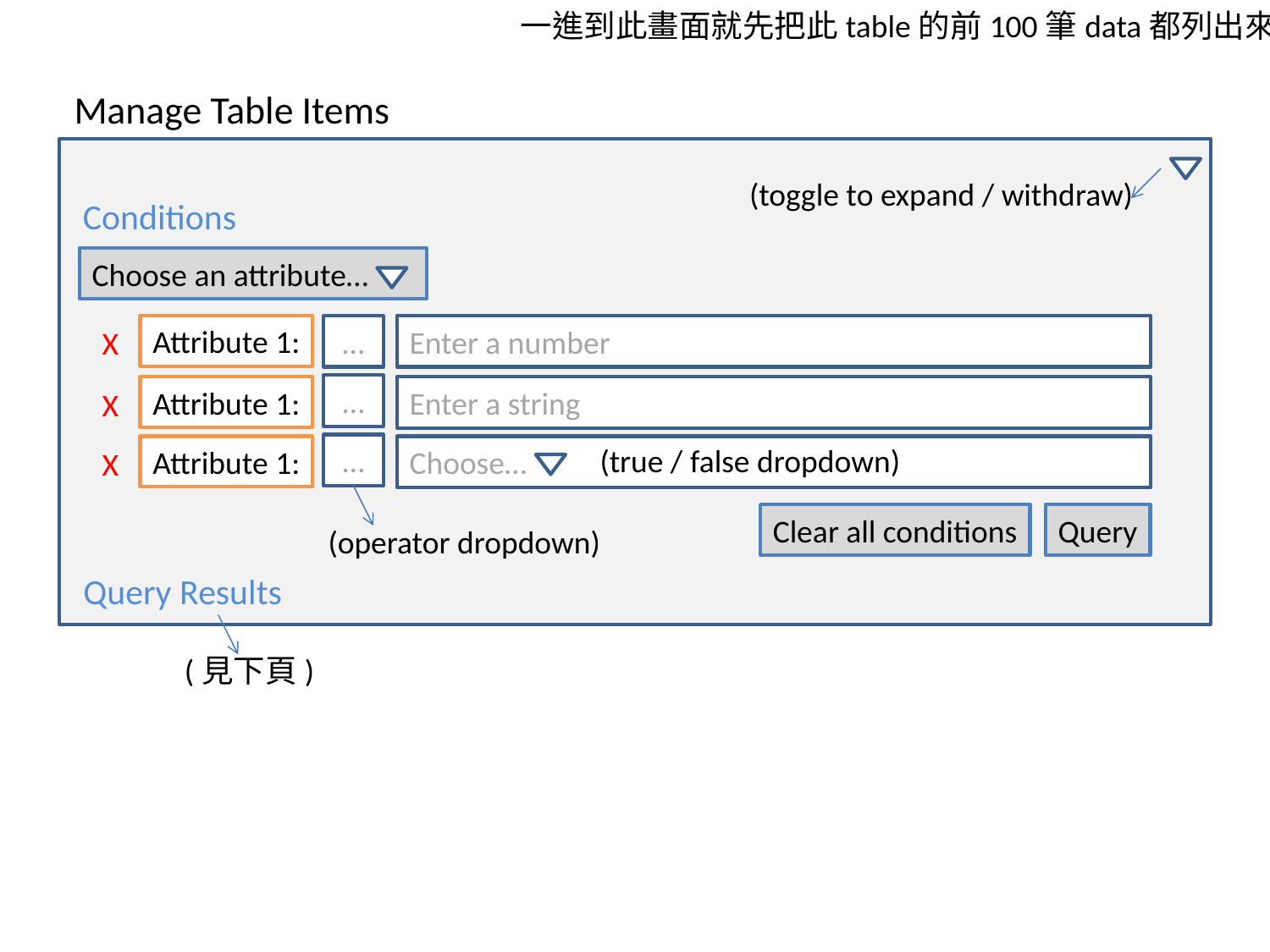

一進到此畫面就先把此table的前100筆data都列出來
Manage Table Items

(toggle to expand / withdraw)
Conditions
Choose an attribute…

Attribute 1:
Enter a number
…
X
…
Attribute 1:
Enter a string
X
…
(true / false dropdown)
Attribute 1:
Choose…
X

Clear all conditions
Query
(operator dropdown)
Query Results
(見下頁)